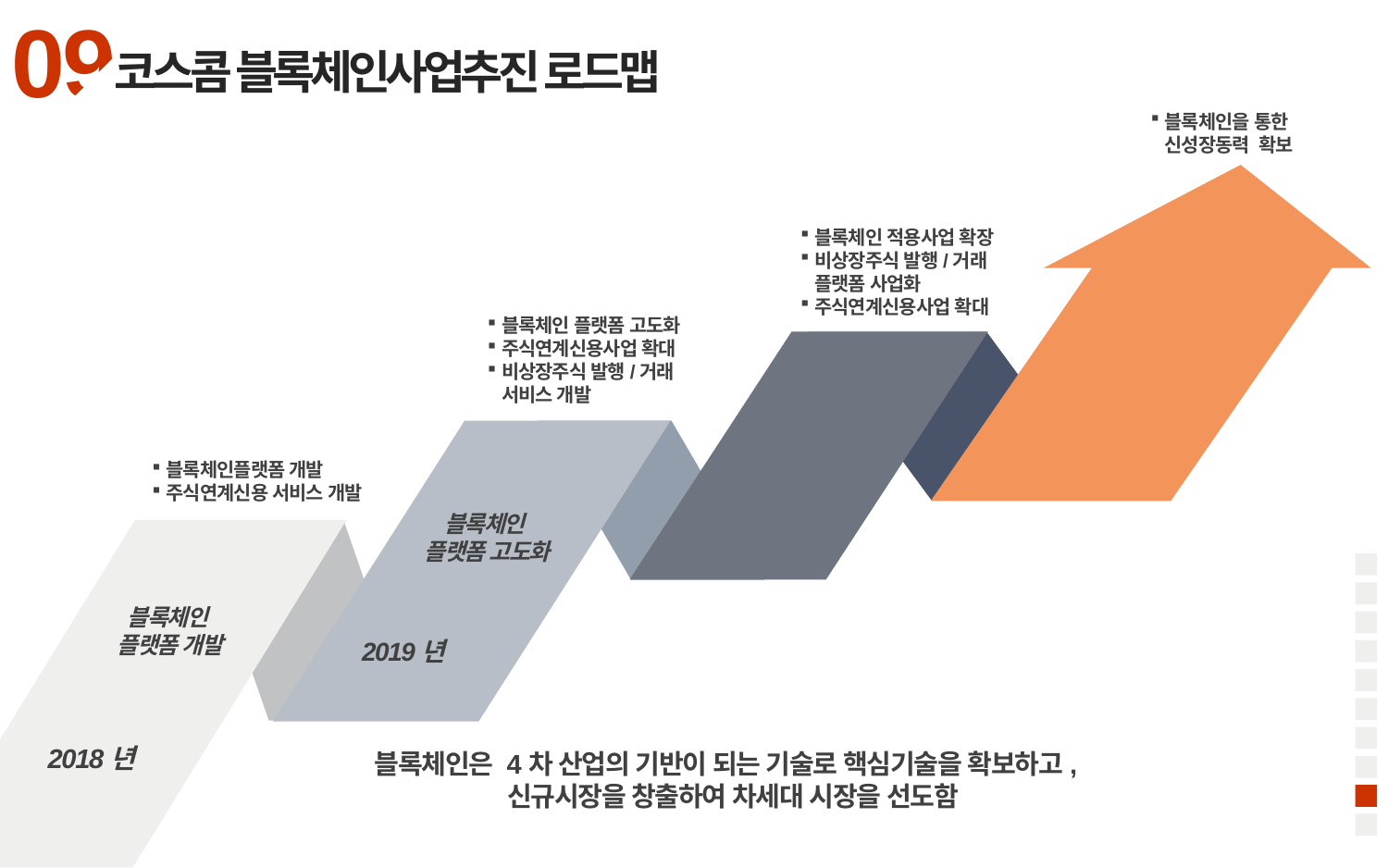

09

코스콤 블록체인사업추진 로드맵
블록체인을 통한
신성장동력  확보

블록체인 적용사업 확장
비상장주식 발행/거래
플랫폼 사업화
주식연계신용사업 확대

신성장동력
시장 확보
블록체인 플랫폼 고도화
주식연계신용사업 확대
비상장주식 발행/거래
서비스 개발

블록체인
적용 사업 확장
2021년

블록체인플랫폼 개발
주식연계신용 서비스 개발
2020년
블록체인
플랫폼 고도화

블록체인
플랫폼 개발
2019년
블록체인은 4차 산업의 기반이 되는 기술로 핵심기술을 확보하고,
 신규시장을 창출하여 차세대 시장을 선도함
2018년